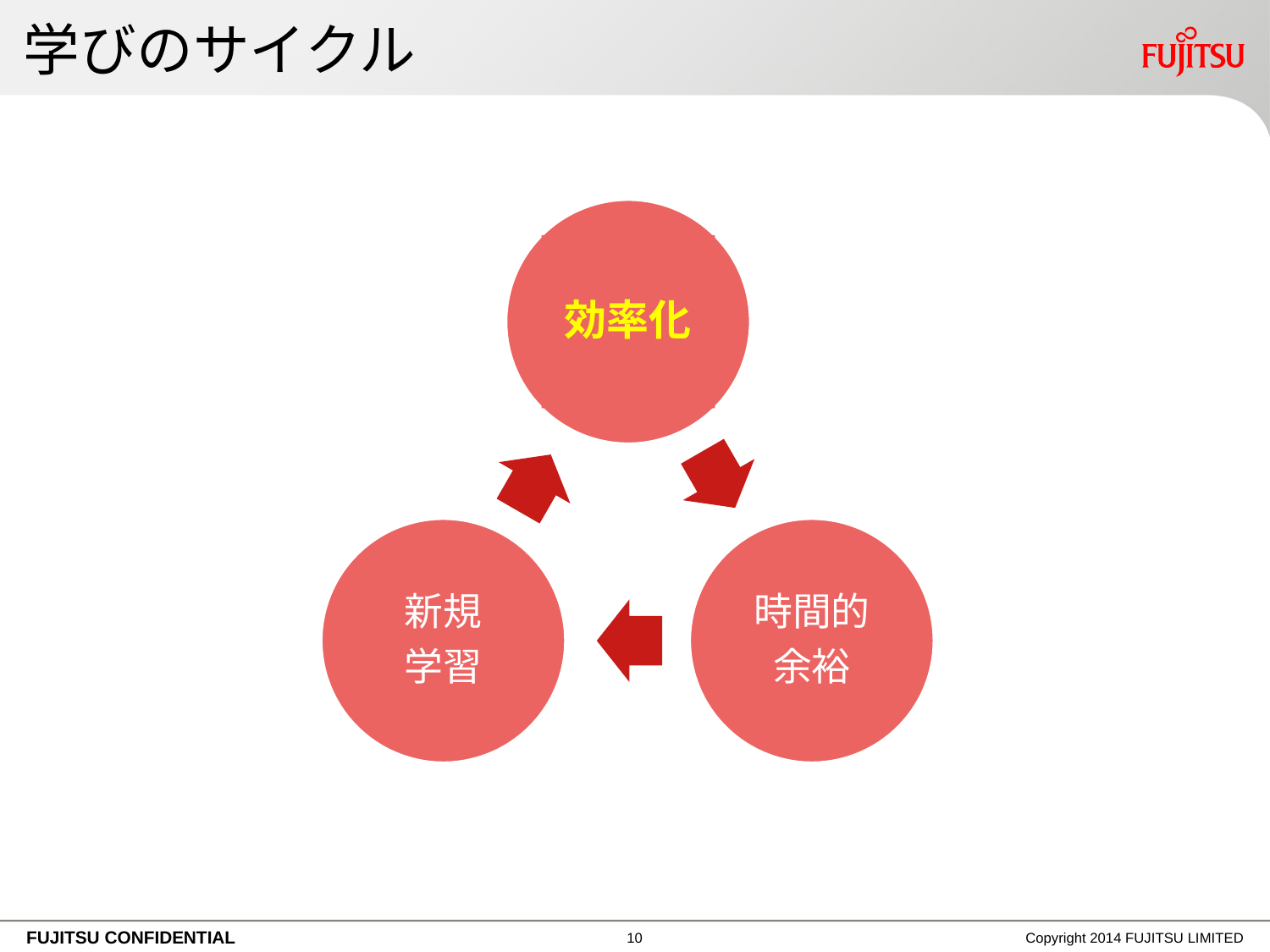

# 学びのサイクル

効率化

効率化

新規
学習

時間的
余裕

10
Copyright 2014 FUJITSU LIMITED